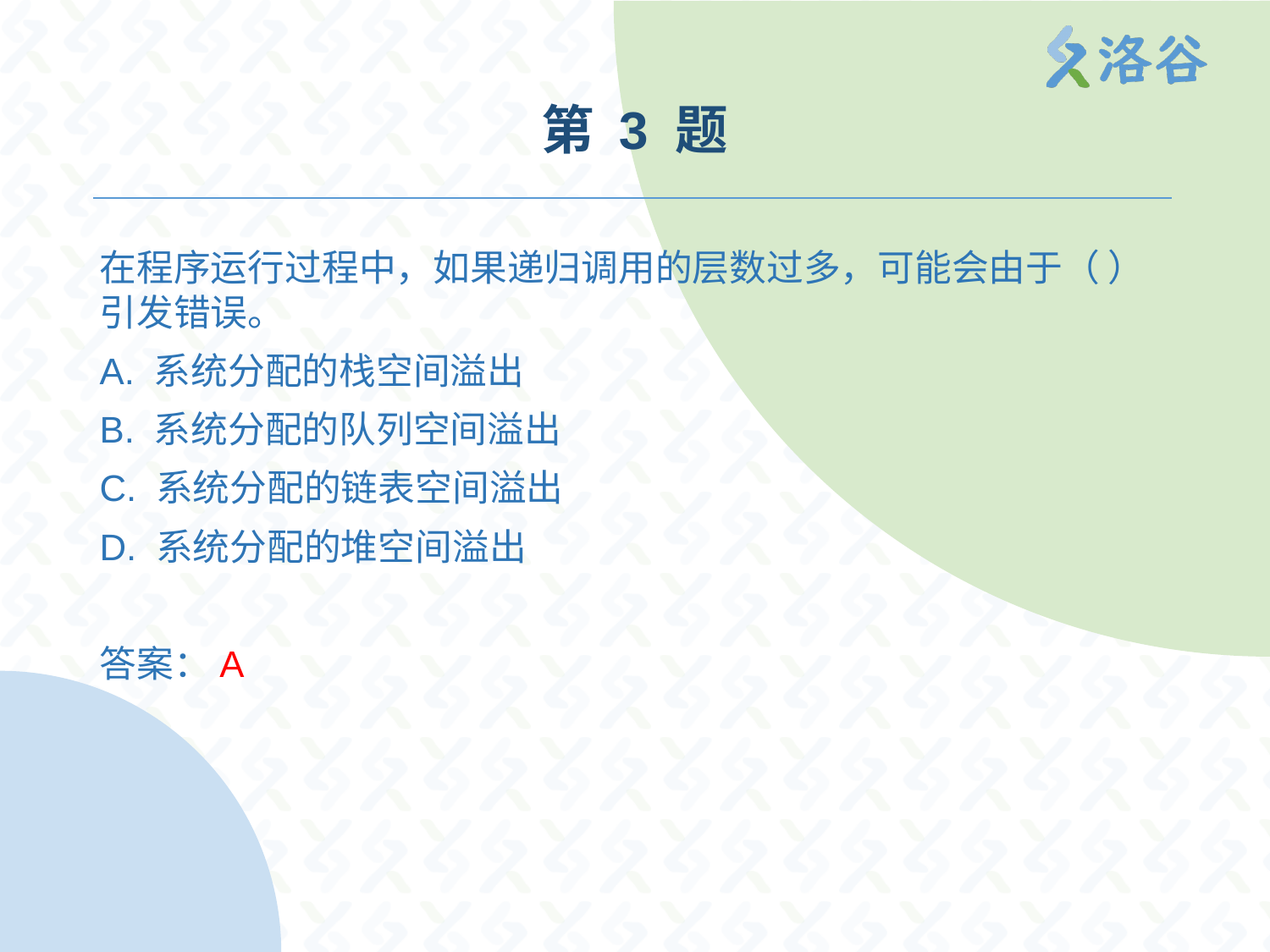

# 第 3 题
在程序运行过程中，如果递归调用的层数过多，可能会由于（ ）引发错误。
A. 系统分配的栈空间溢出
B. 系统分配的队列空间溢出
C. 系统分配的链表空间溢出
D. 系统分配的堆空间溢出

答案：A